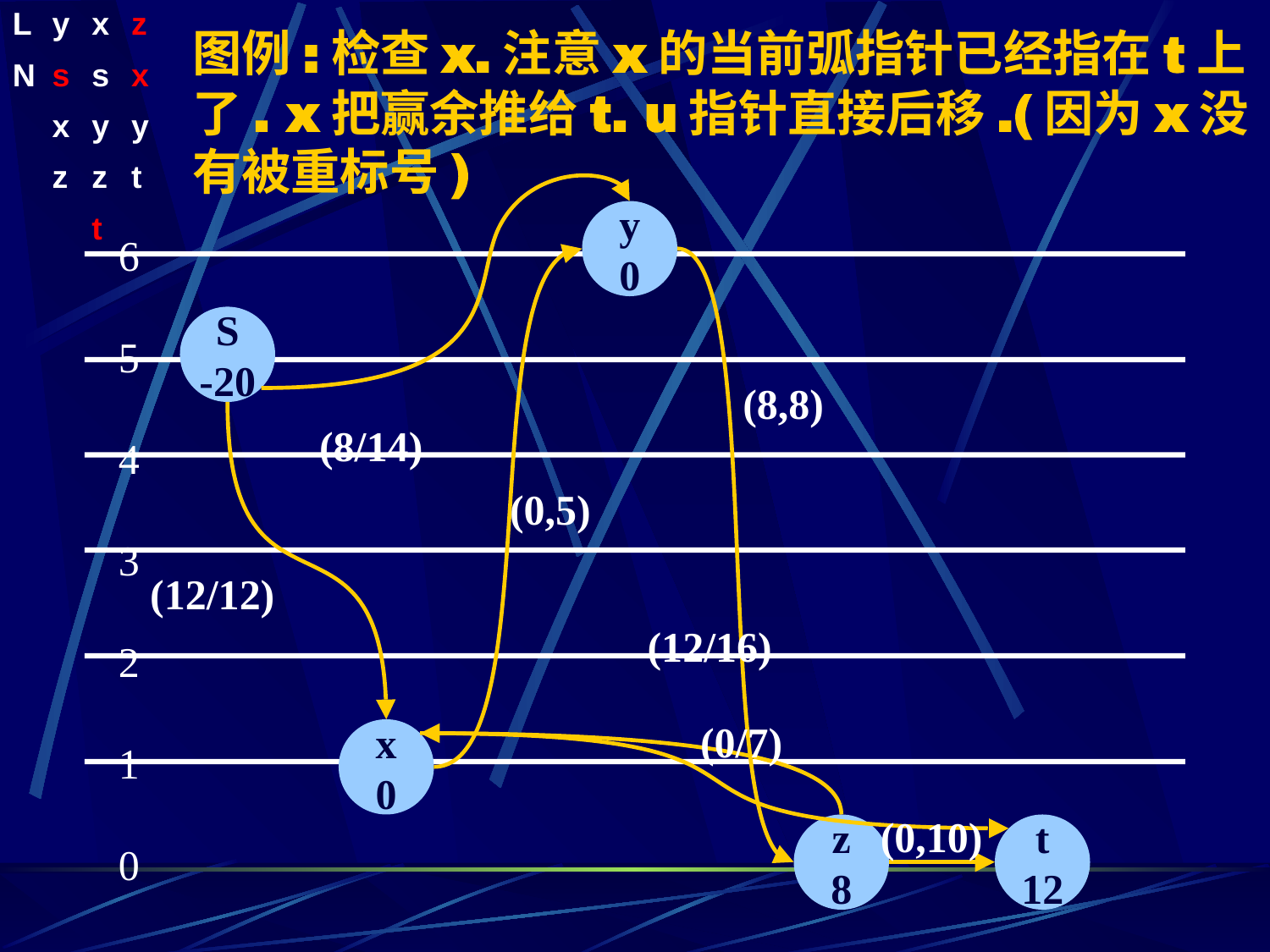

| L | y | x | z |
| --- | --- | --- | --- |
| N | s | s | x |
|  | x | y | y |
|  | z | z | t |
|  |  | t |  |
图例:检查x.注意x的当前弧指针已经指在t上了. x把赢余推给t. u指针直接后移.(因为x没有被重标号)
y
0
6

5

4

3

2

1

0

S
-20

(8,8)
(8/14)

(0,5)

(12/12)
(12/16)

(0/7)
x
0

(0,10)
z
8
t
12